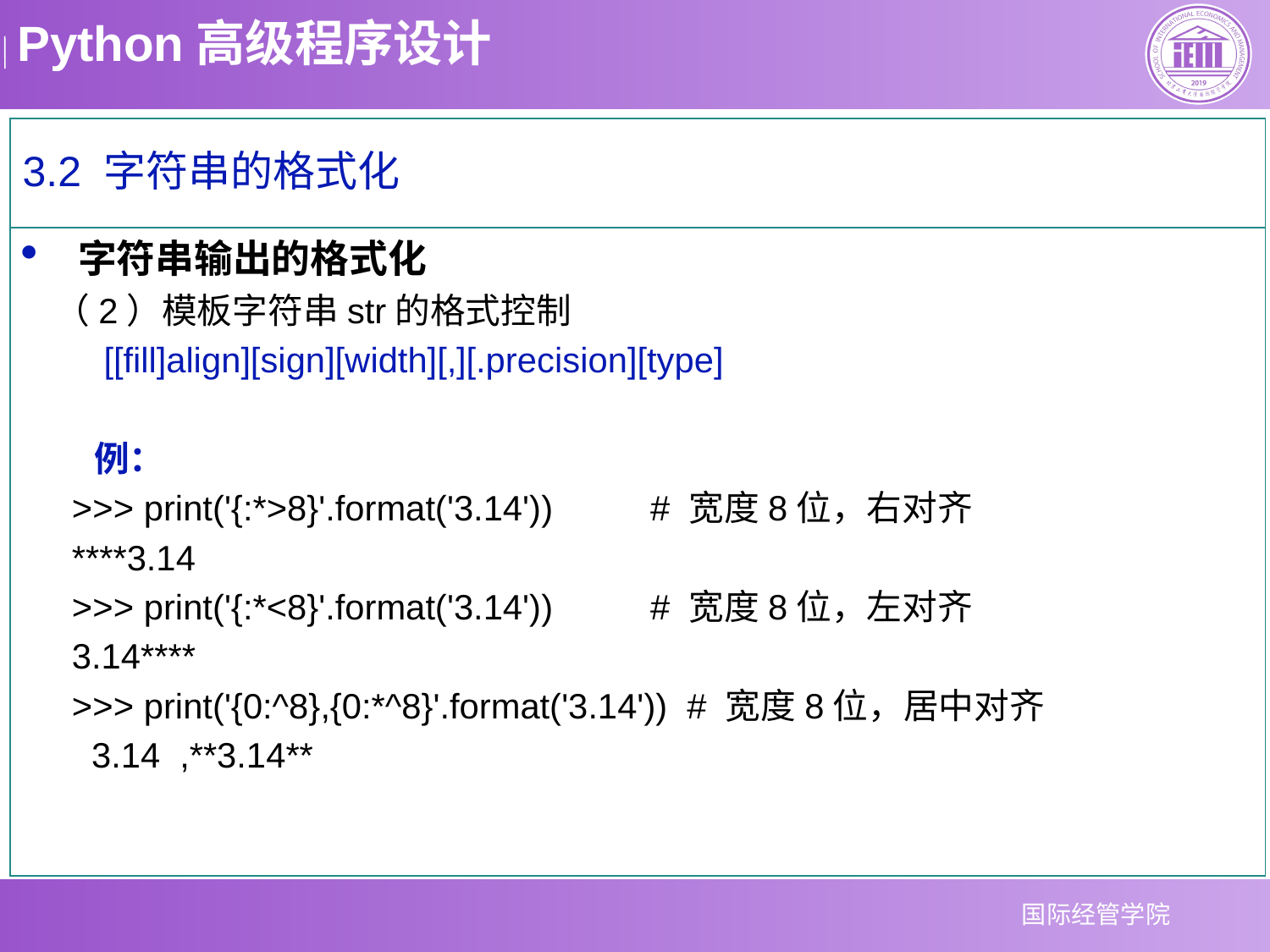

3.2 字符串的格式化
字符串输出的格式化
   （2）模板字符串str的格式控制
 [[fill]align][sign][width][,][.precision][type]

例：
>>> print('{:*>8}'.format('3.14'))          # 宽度8位，右对齐
****3.14
>>> print('{:*<8}'.format('3.14'))          # 宽度8位，左对齐
3.14****
>>> print('{0:^8},{0:*^8}'.format('3.14'))  # 宽度8位，居中对齐
  3.14  ,**3.14**